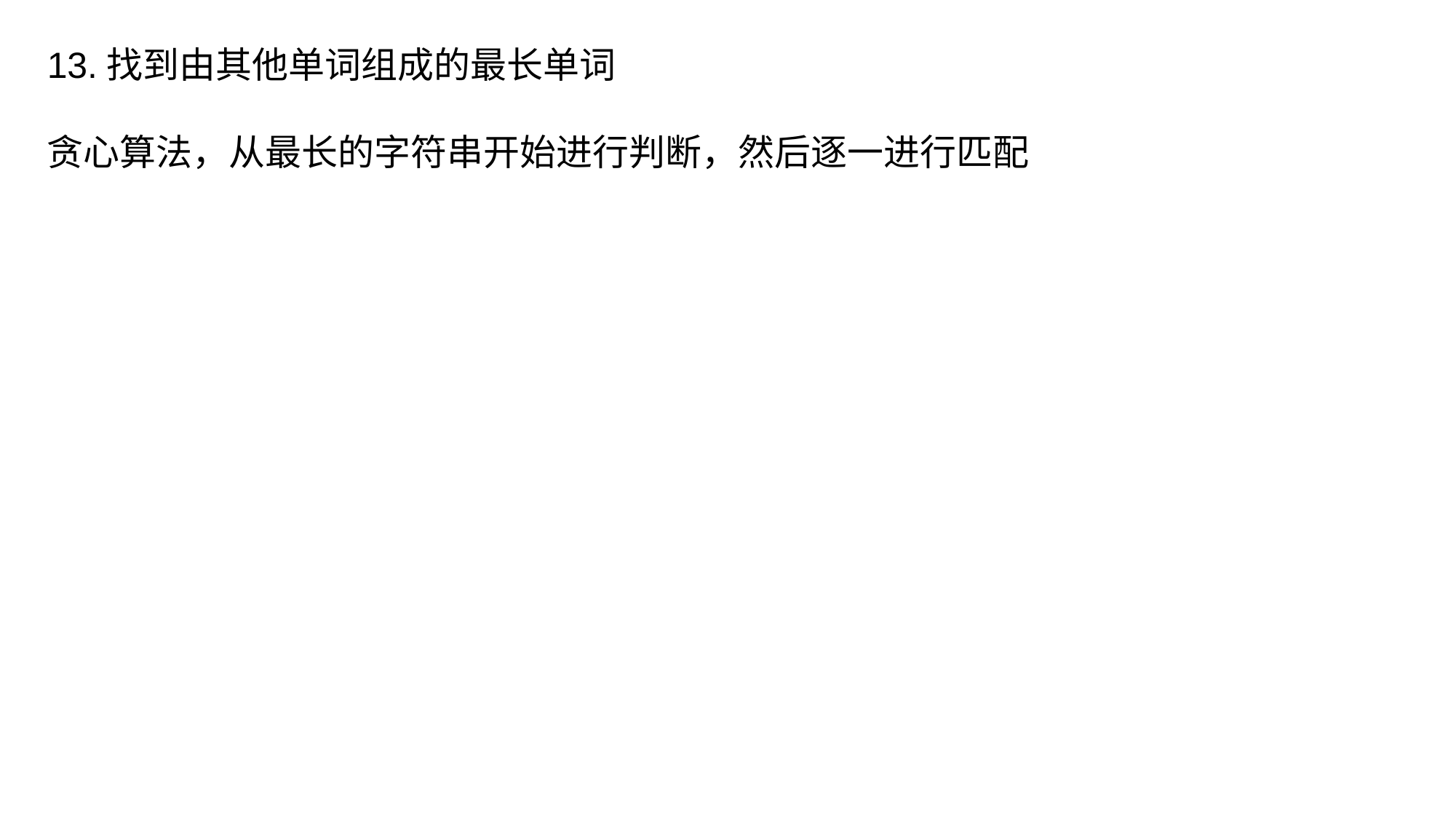

13.找到由其他单词组成的最长单词

贪心算法，从最长的字符串开始进行判断，然后逐一进行匹配